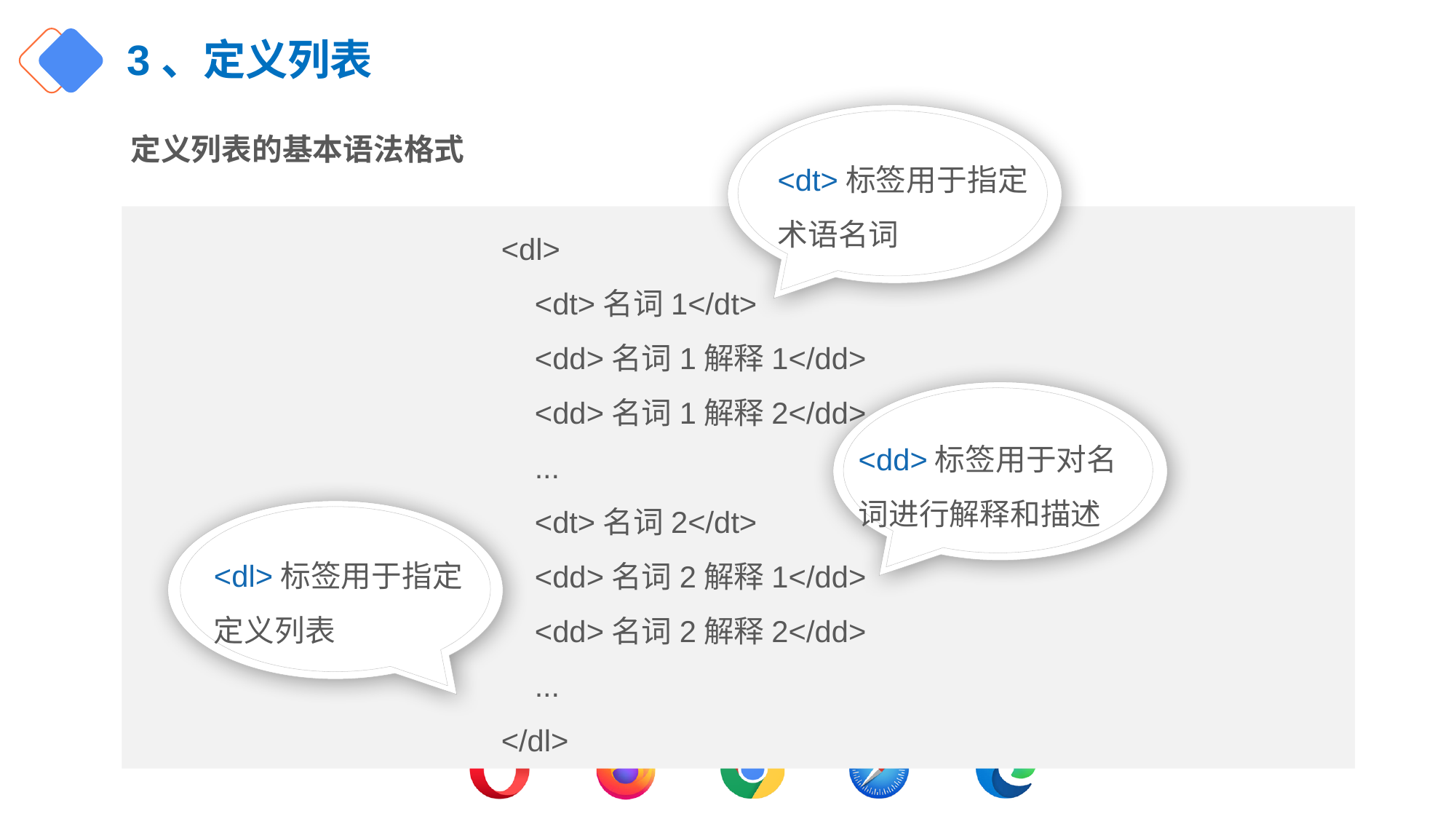

# 3、定义列表
定义列表的基本语法格式

<dt>标签用于指定术语名词
<dl>
    <dt>名词1</dt>
    <dd>名词1解释1</dd>
    <dd>名词1解释2</dd>
    ...
    <dt>名词2</dt>
    <dd>名词2解释1</dd>
    <dd>名词2解释2</dd>
    ...
</dl>

<dd>标签用于对名词进行解释和描述

<dl>标签用于指定定义列表